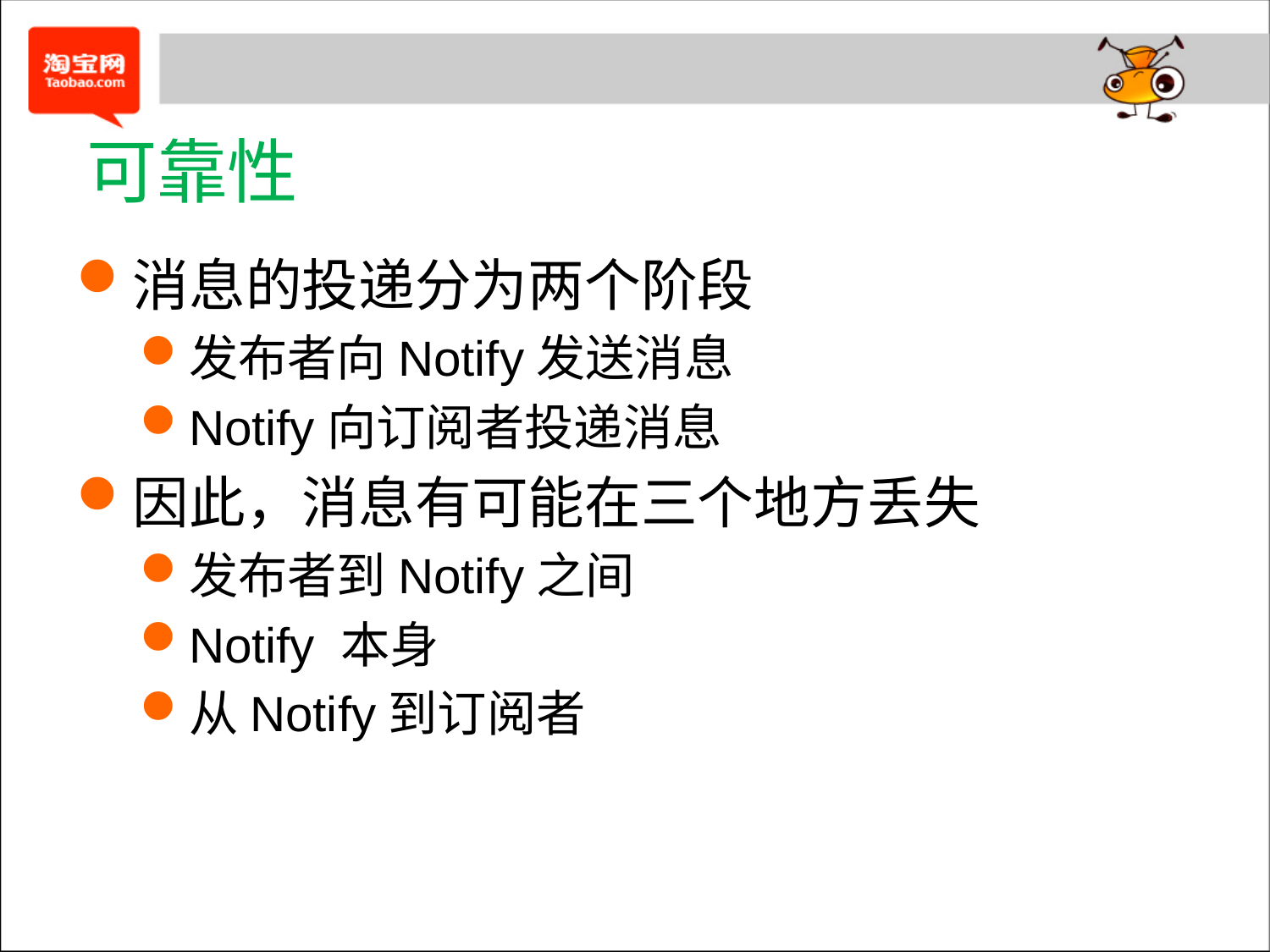

# 可靠性
消息的投递分为两个阶段
发布者向Notify发送消息
Notify向订阅者投递消息
因此，消息有可能在三个地方丢失
发布者到Notify之间
Notify 本身
从Notify到订阅者